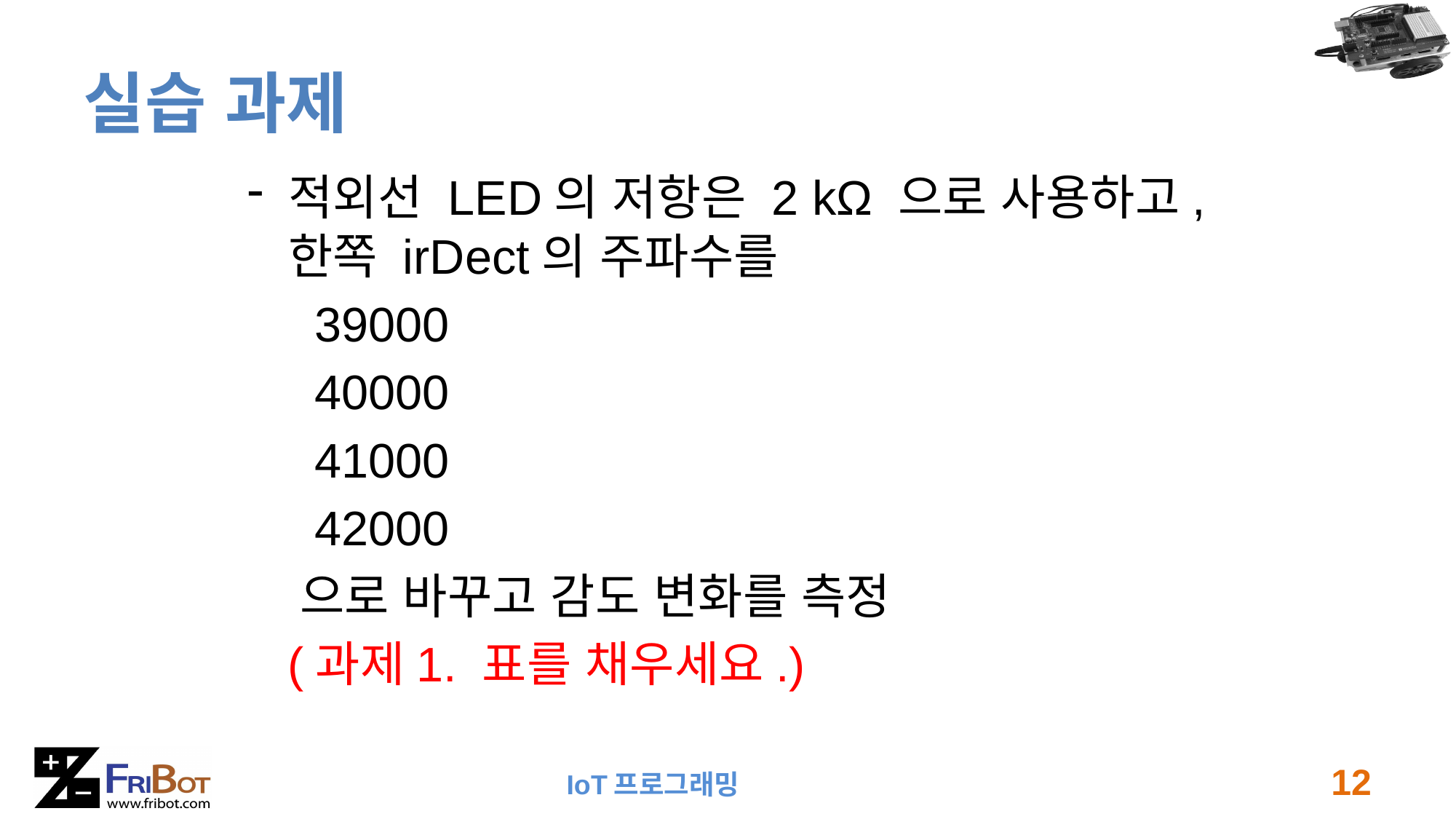

# 실습 과제
적외선 LED의 저항은 2 kΩ 으로 사용하고, 한쪽 irDect의 주파수를
     39000
     40000
     41000
     42000
   으로 바꾸고 감도 변화를 측정
   (과제1. 표를 채우세요.)
12